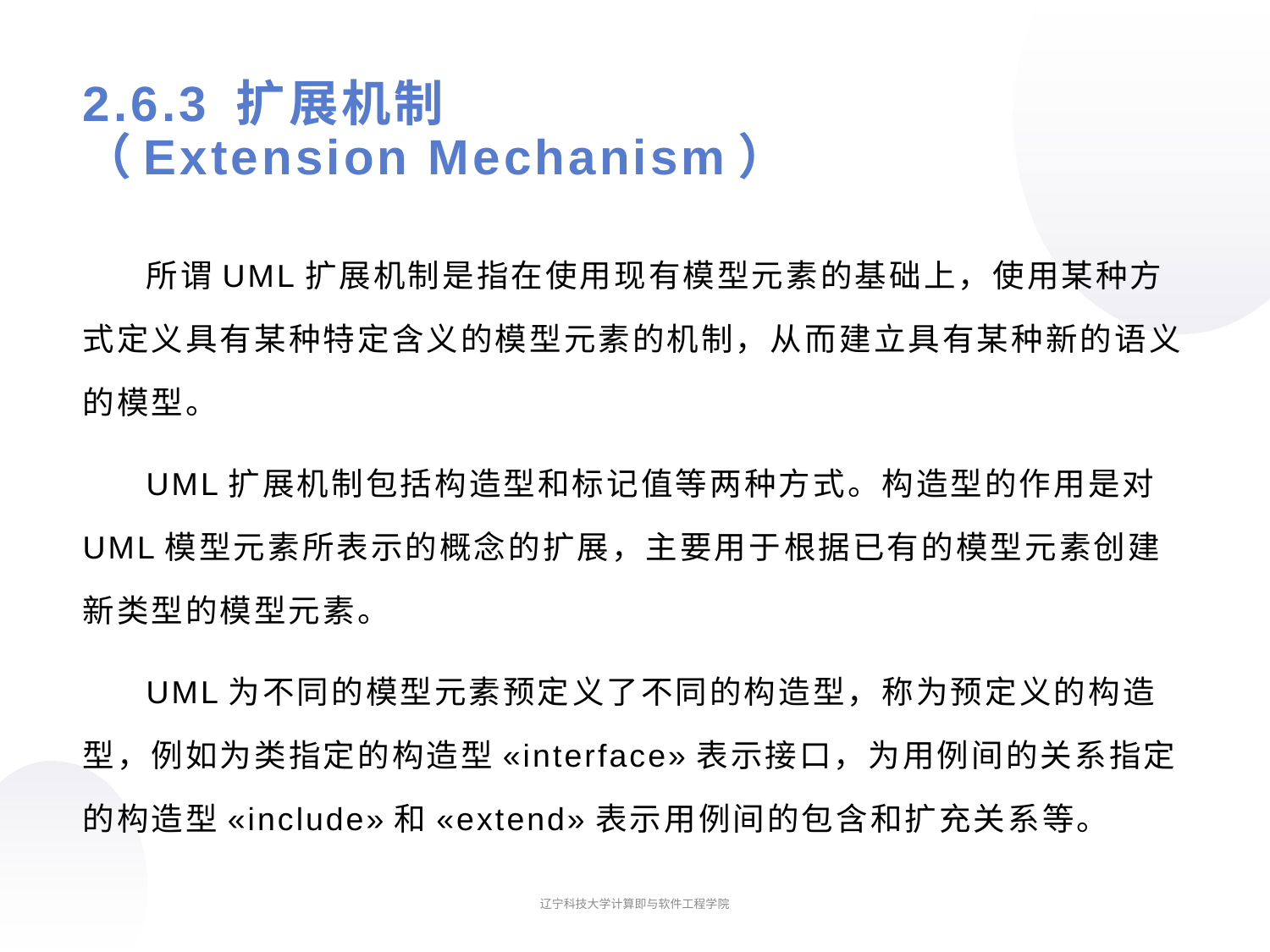

# 2.6.3 扩展机制 （Extension Mechanism）
所谓UML扩展机制是指在使用现有模型元素的基础上，使用某种方式定义具有某种特定含义的模型元素的机制，从而建立具有某种新的语义的模型。
UML扩展机制包括构造型和标记值等两种方式。构造型的作用是对UML模型元素所表示的概念的扩展，主要用于根据已有的模型元素创建新类型的模型元素。
UML为不同的模型元素预定义了不同的构造型，称为预定义的构造型，例如为类指定的构造型«interface»表示接口，为用例间的关系指定的构造型«include»和«extend»表示用例间的包含和扩充关系等。

辽宁科技大学计算即与软件工程学院
103